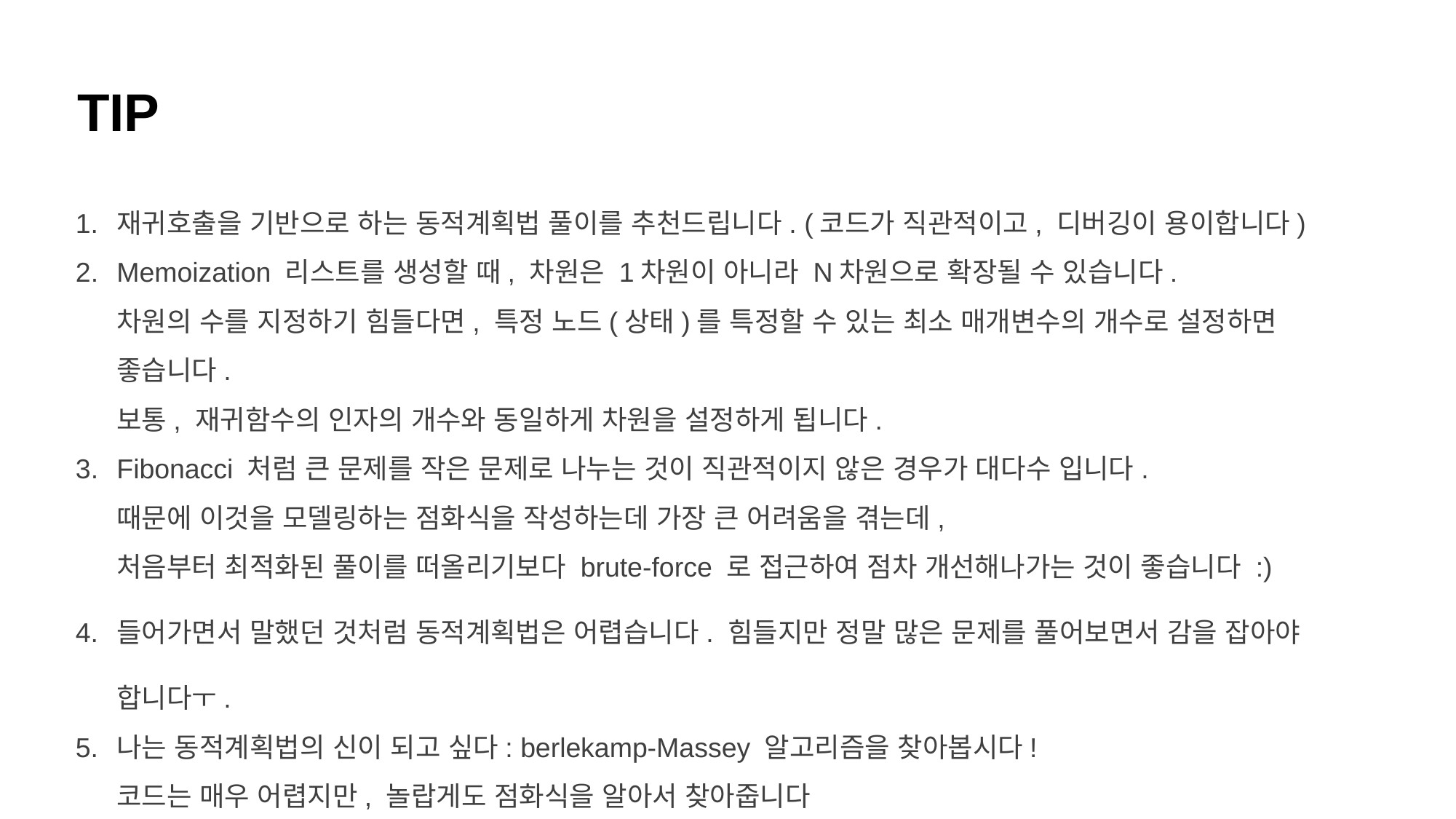

TIP
재귀호출을 기반으로 하는 동적계획법 풀이를 추천드립니다. (코드가 직관적이고, 디버깅이 용이합니다)
Memoization 리스트를 생성할 때, 차원은 1차원이 아니라 N차원으로 확장될 수 있습니다.
차원의 수를 지정하기 힘들다면, 특정 노드(상태)를 특정할 수 있는 최소 매개변수의 개수로 설정하면 좋습니다.
보통, 재귀함수의 인자의 개수와 동일하게 차원을 설정하게 됩니다.
Fibonacci 처럼 큰 문제를 작은 문제로 나누는 것이 직관적이지 않은 경우가 대다수 입니다.
때문에 이것을 모델링하는 점화식을 작성하는데 가장 큰 어려움을 겪는데,
처음부터 최적화된 풀이를 떠올리기보다 brute-force 로 접근하여 점차 개선해나가는 것이 좋습니다 :)
들어가면서 말했던 것처럼 동적계획법은 어렵습니다. 힘들지만 정말 많은 문제를 풀어보면서 감을 잡아야 합니다ㅜ.
나는 동적계획법의 신이 되고 싶다: berlekamp-Massey 알고리즘을 찾아봅시다!
코드는 매우 어렵지만, 놀랍게도 점화식을 알아서 찾아줍니다